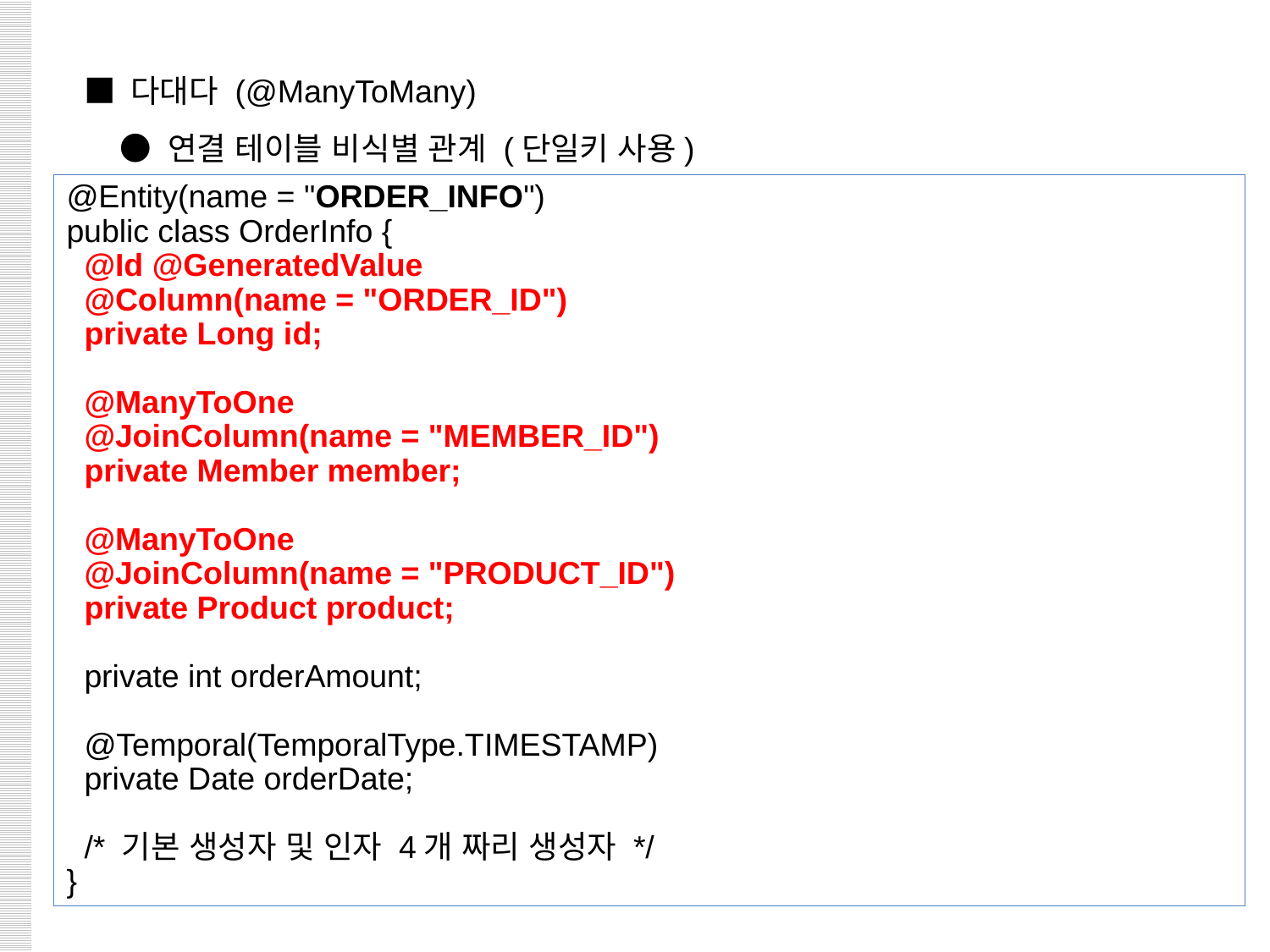

■ 다대다 (@ManyToMany)
    ● 연결 테이블 비식별 관계 (단일키 사용)
@Entity(name = "ORDER_INFO")
public class OrderInfo {
  @Id @GeneratedValue
  @Column(name = "ORDER_ID")
  private Long id;

  @ManyToOne
  @JoinColumn(name = "MEMBER_ID")
  private Member member;

  @ManyToOne
  @JoinColumn(name = "PRODUCT_ID")
  private Product product;

  private int orderAmount;

  @Temporal(TemporalType.TIMESTAMP)
  private Date orderDate;

  /* 기본 생성자 및 인자 4개 짜리 생성자 */
}